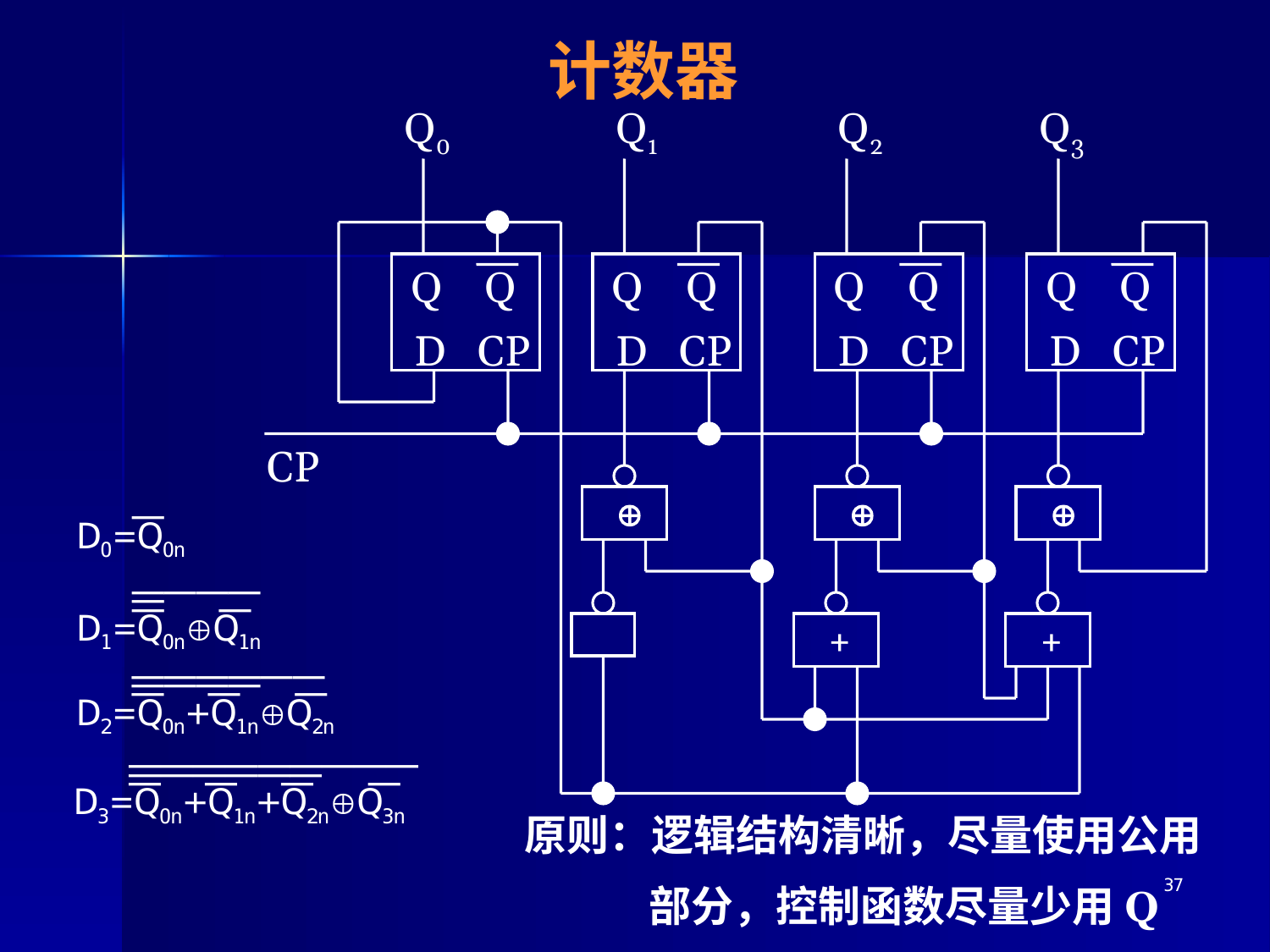

# 计数器
Q0
Q1
Q2
Q3

Q
Q

D
CP

Q
Q

D
CP

Q
Q

D
CP

Q
Q

D
CP

⊕

⊕

+

⊕

+

CP
     —
D0=Q0n
     ————
     —
     —     —
D1=Q0n⊕Q1n
     ——————
     ————
     —    —     —
D2=Q0n+Q1n⊕Q2n
     —————————
     ——————
     —    —    —     —
D3=Q0n+Q1n+Q2n⊕Q3n
原则：逻辑结构清晰，尽量使用公用
            部分，控制函数尽量少用Q
37